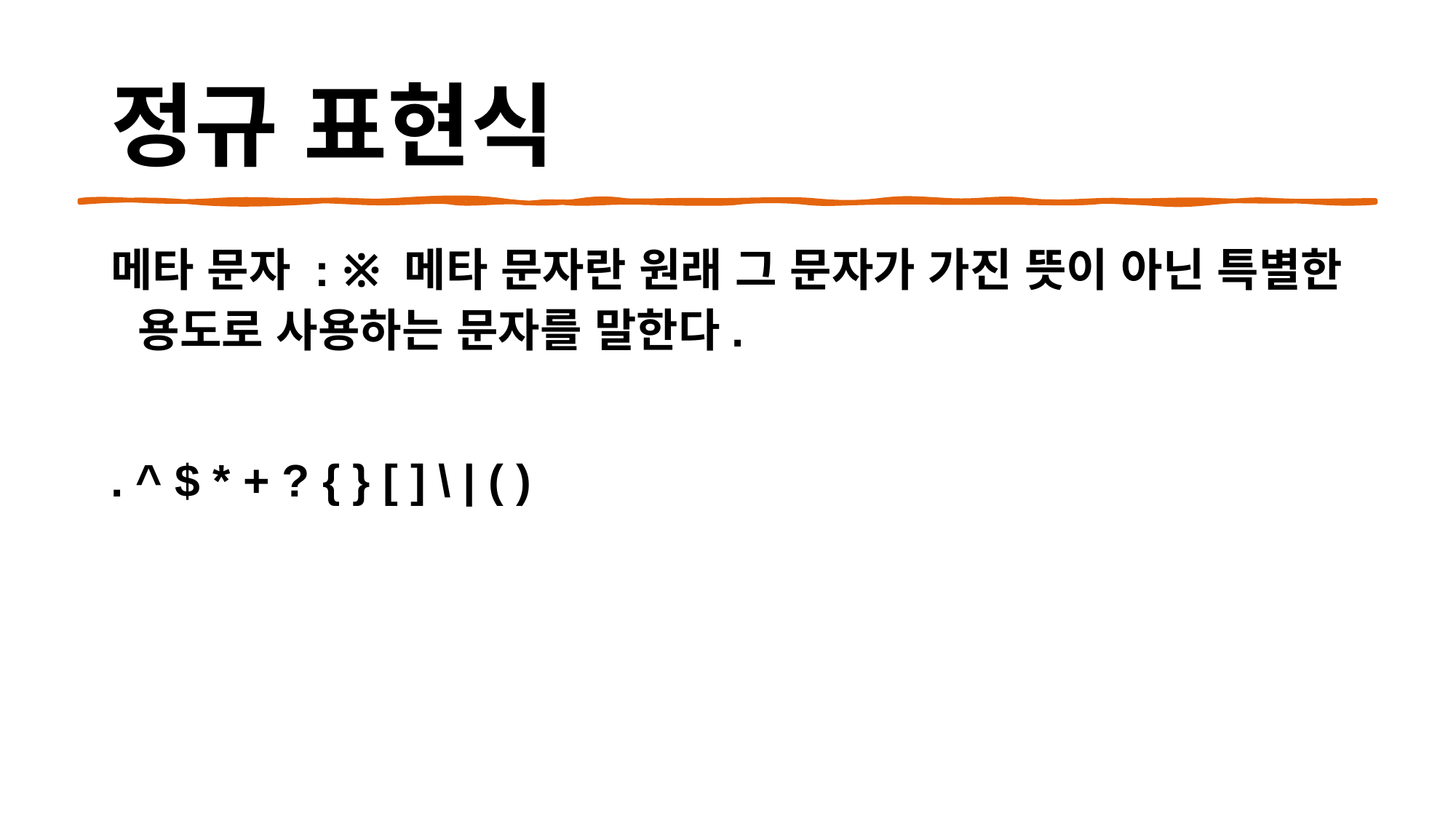

# 정규 표현식

메타 문자 : ※ 메타 문자란 원래 그 문자가 가진 뜻이 아닌 특별한 용도로 사용하는 문자를 말한다.

. ^ $ * + ? { } [ ] \ | ( )